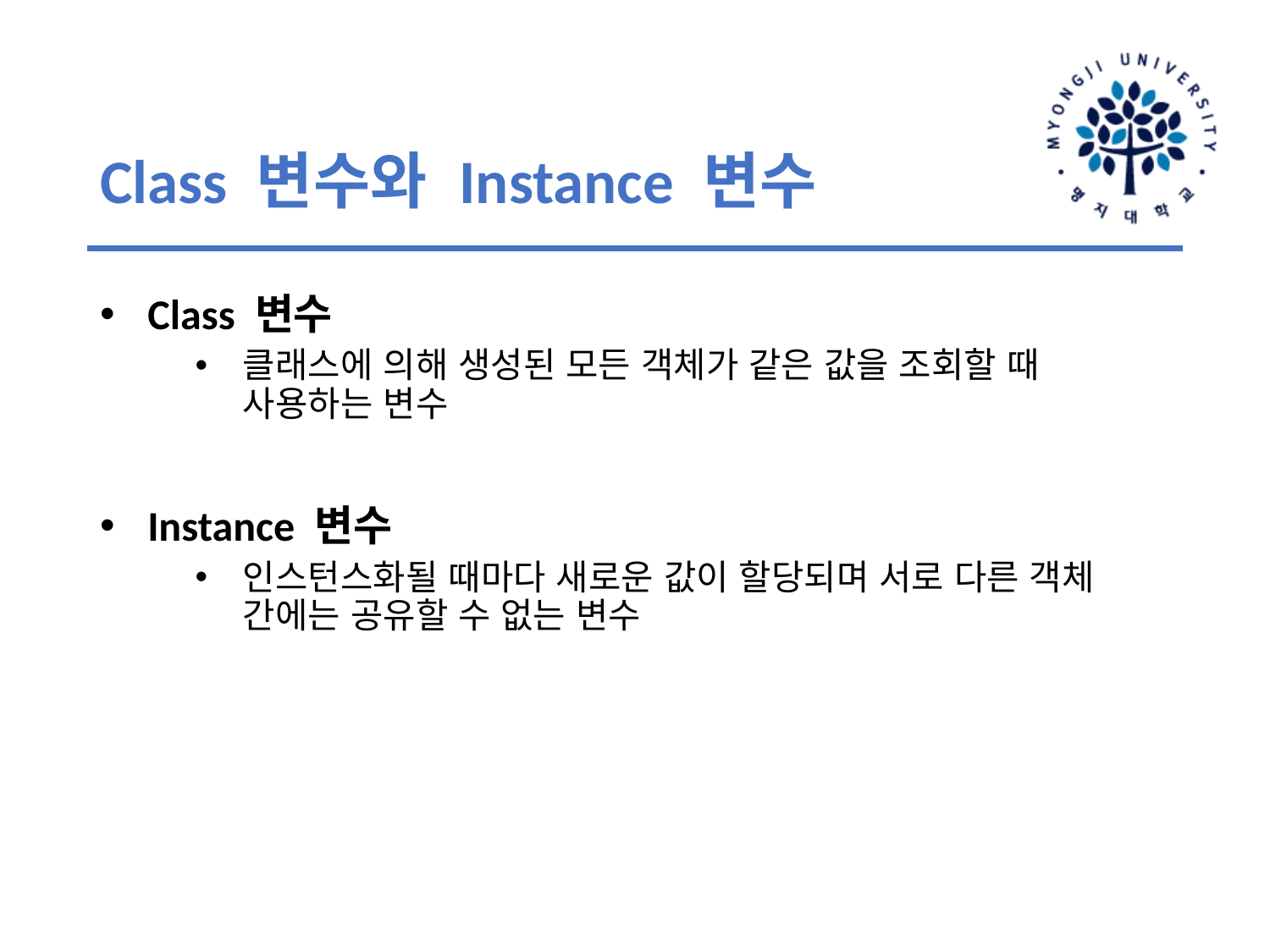

# Class 변수와 Instance 변수
Class 변수
클래스에 의해 생성된 모든 객체가 같은 값을 조회할 때 사용하는 변수

Instance 변수
인스턴스화될 때마다 새로운 값이 할당되며 서로 다른 객체 간에는 공유할 수 없는 변수